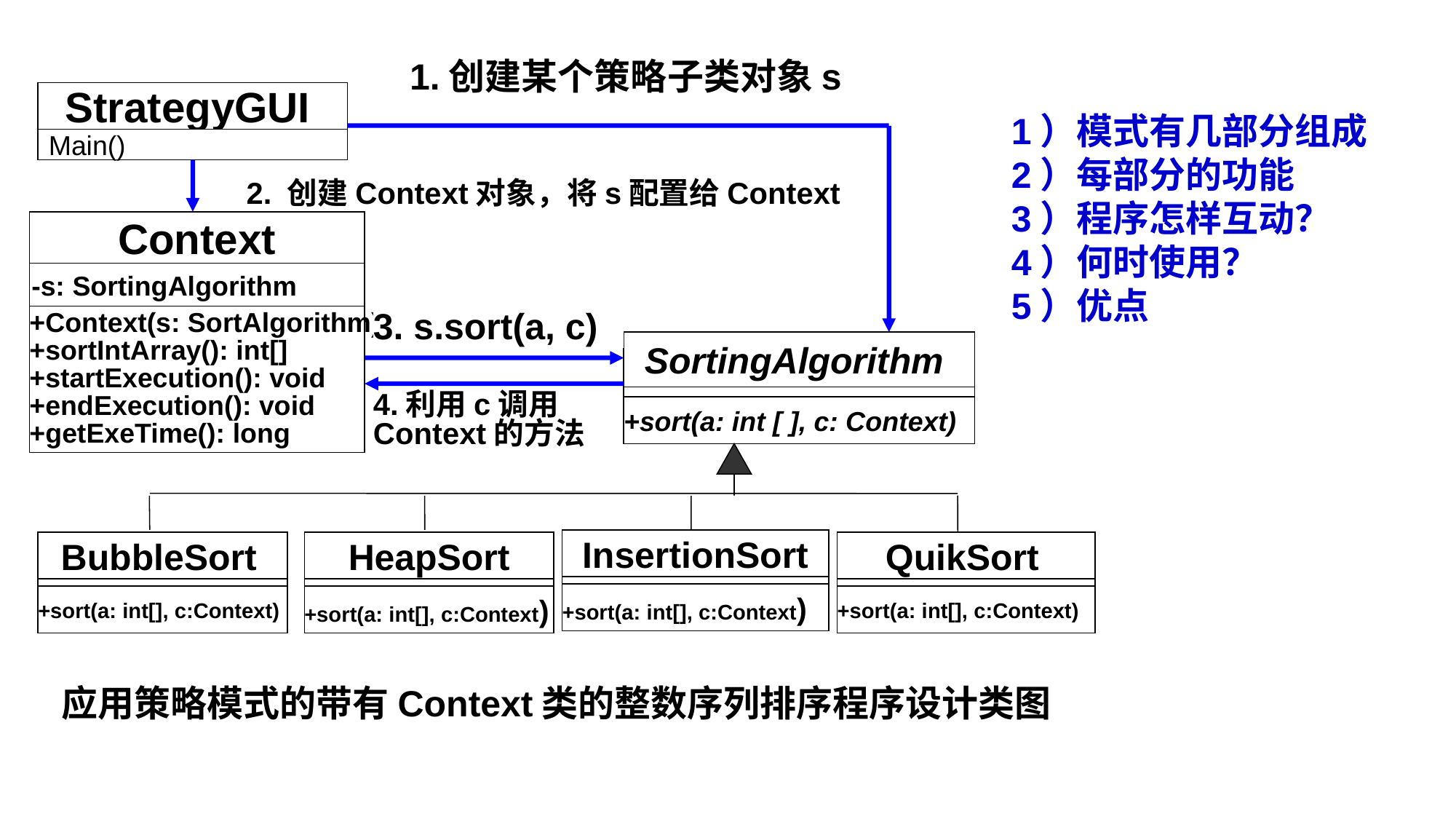

1.创建某个策略子类对象s
StrategyGUI
Main()
1）模式有几部分组成
2）每部分的功能
3）程序怎样互动？
4）何时使用？
5）优点

2. 创建Context对象，将s配置给Context
Context
-s: SortingAlgorithm
+Context(s: SortAlgorithm)
+sortIntArray(): int[]
+startExecution(): void
+endExecution(): void
+getExeTime(): long
3. s.sort(a, c)
SortingAlgorithm

+sort(a: int [ ], c: Context)

4.利用c调用Context的方法

InsertionSort

+sort(a: int[], c:Context)
BubbleSort

+sort(a: int[], c:Context)
HeapSort

+sort(a: int[], c:Context)
QuikSort

+sort(a: int[], c:Context)
应用策略模式的带有Context类的整数序列排序程序设计类图